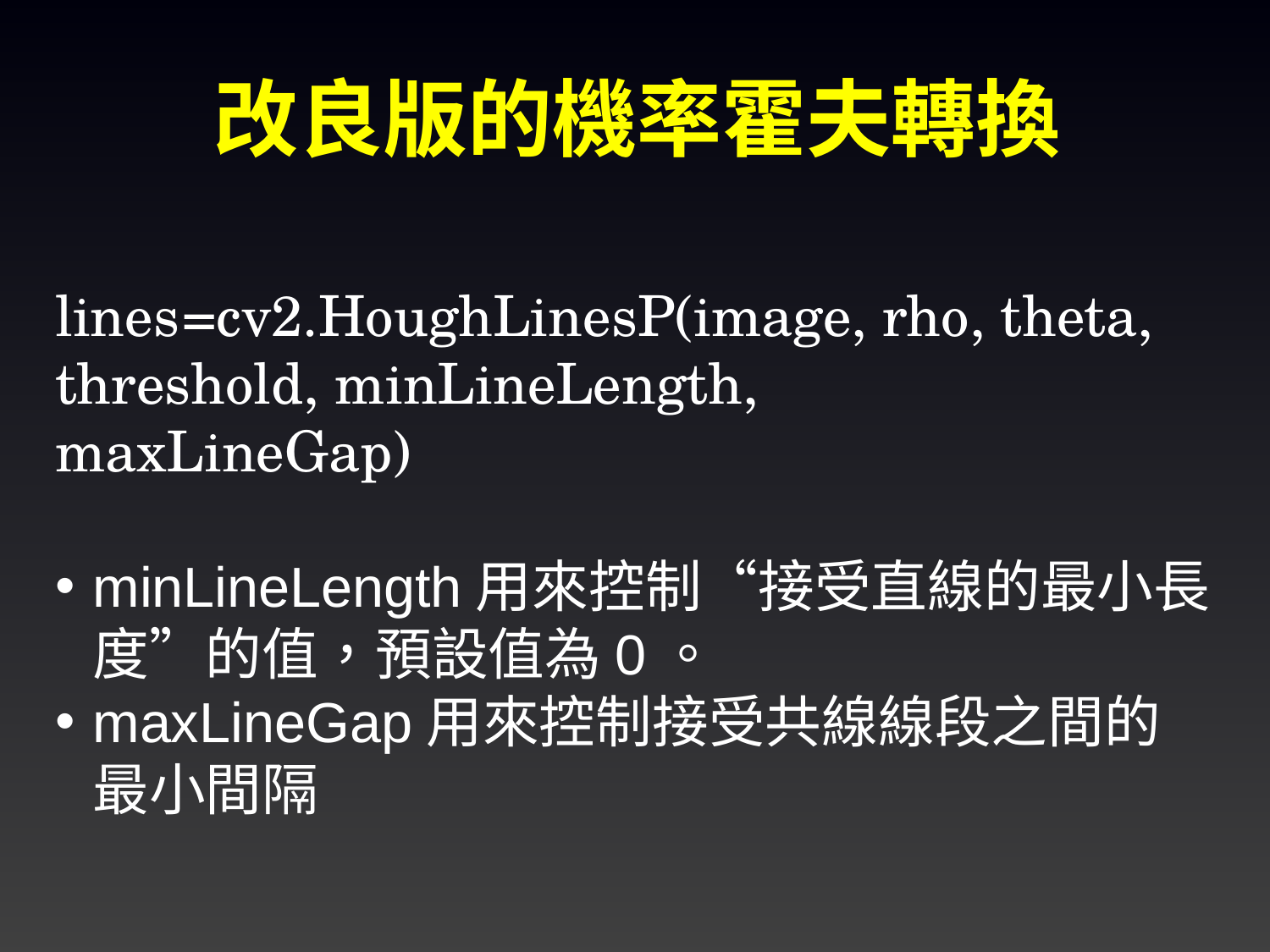

改良版的機率霍夫轉換
lines	=cv2.HoughLinesP(image, rho, theta, threshold, minLineLength,
maxLineGap)

minLineLength用來控制“接受直線的最小長度”的值，預設值為0。
maxLineGap用來控制接受共線線段之間的最小間隔